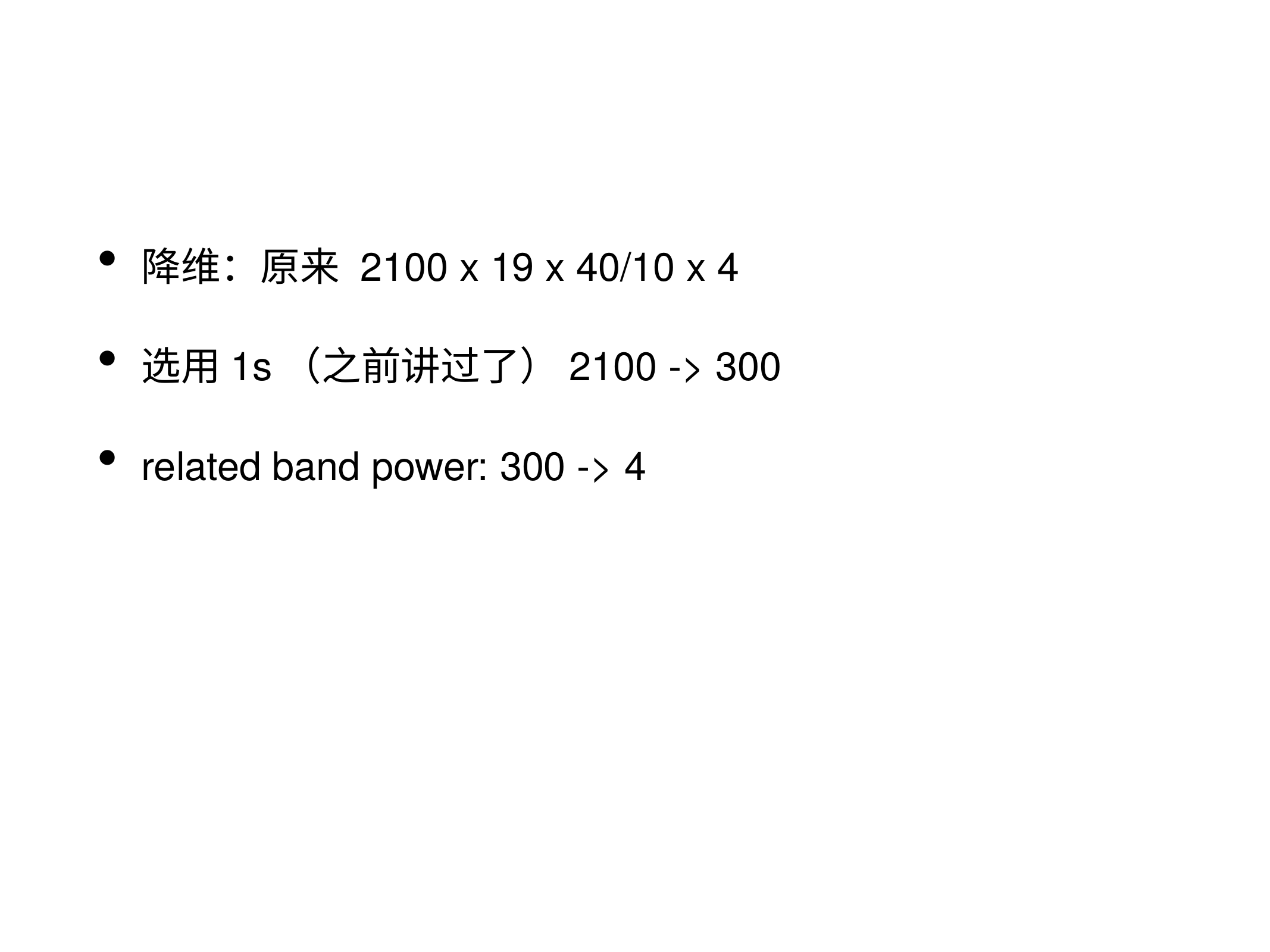

降维：原来 2100 x 19 x 40/10 x 4
选用1s（之前讲过了）2100 -> 300
related band power: 300 -> 4